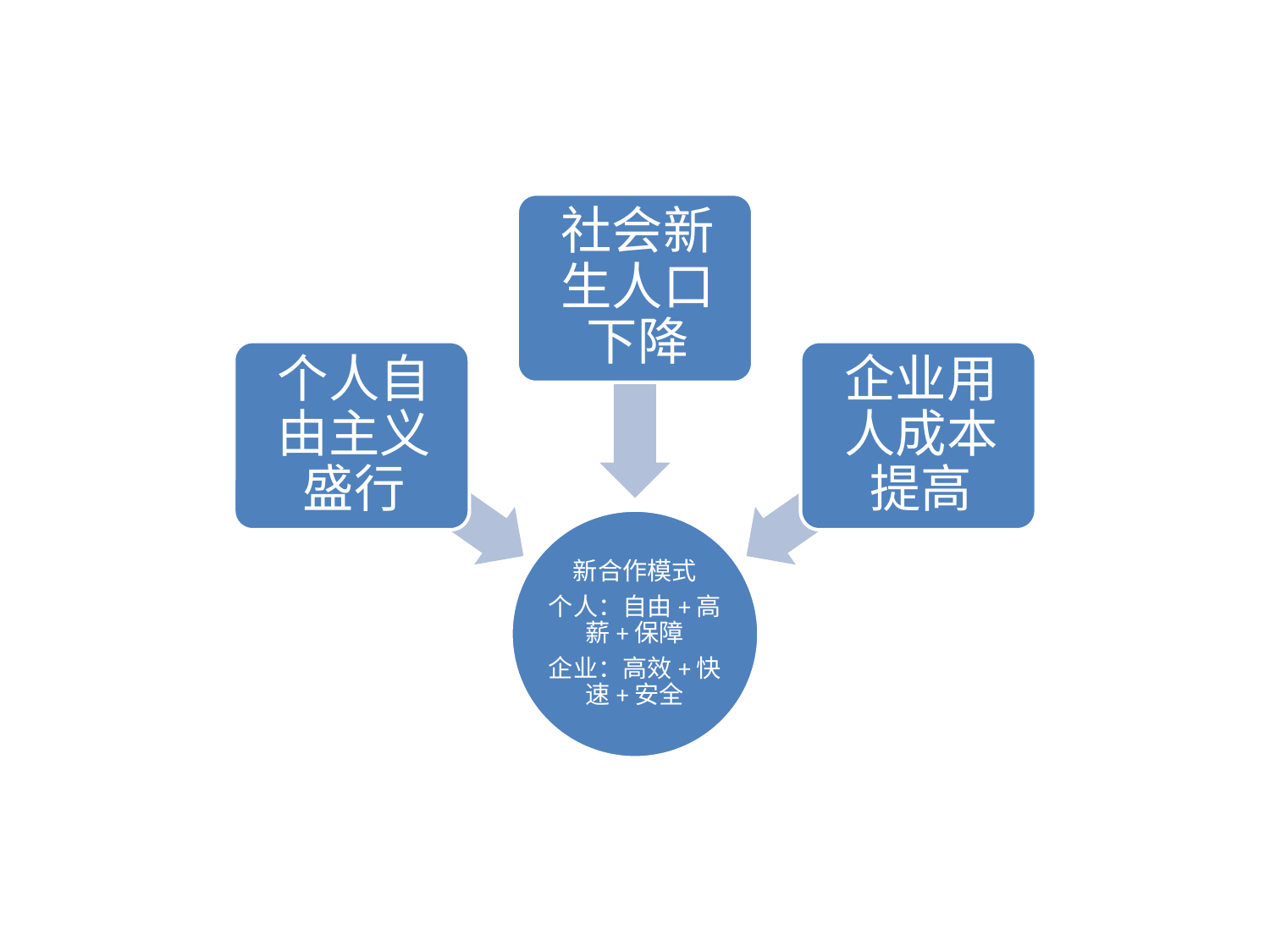

新合作模式
个人：自由+高薪+保障
企业：高效+快速+安全
个人自由主义盛行
社会新生人口下降
企业用人成本提高